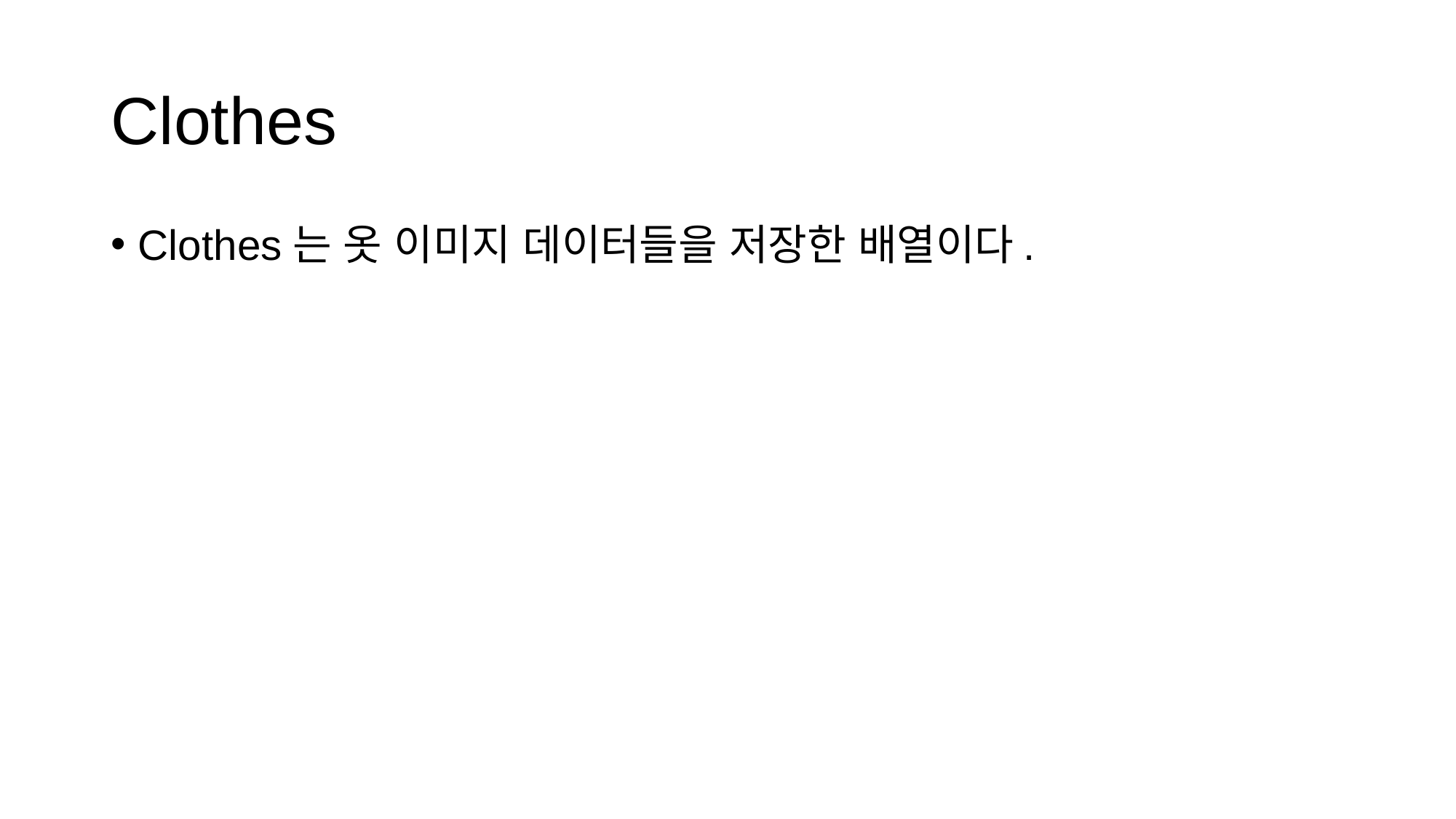

# Clothes
Clothes는 옷 이미지 데이터들을 저장한 배열이다.